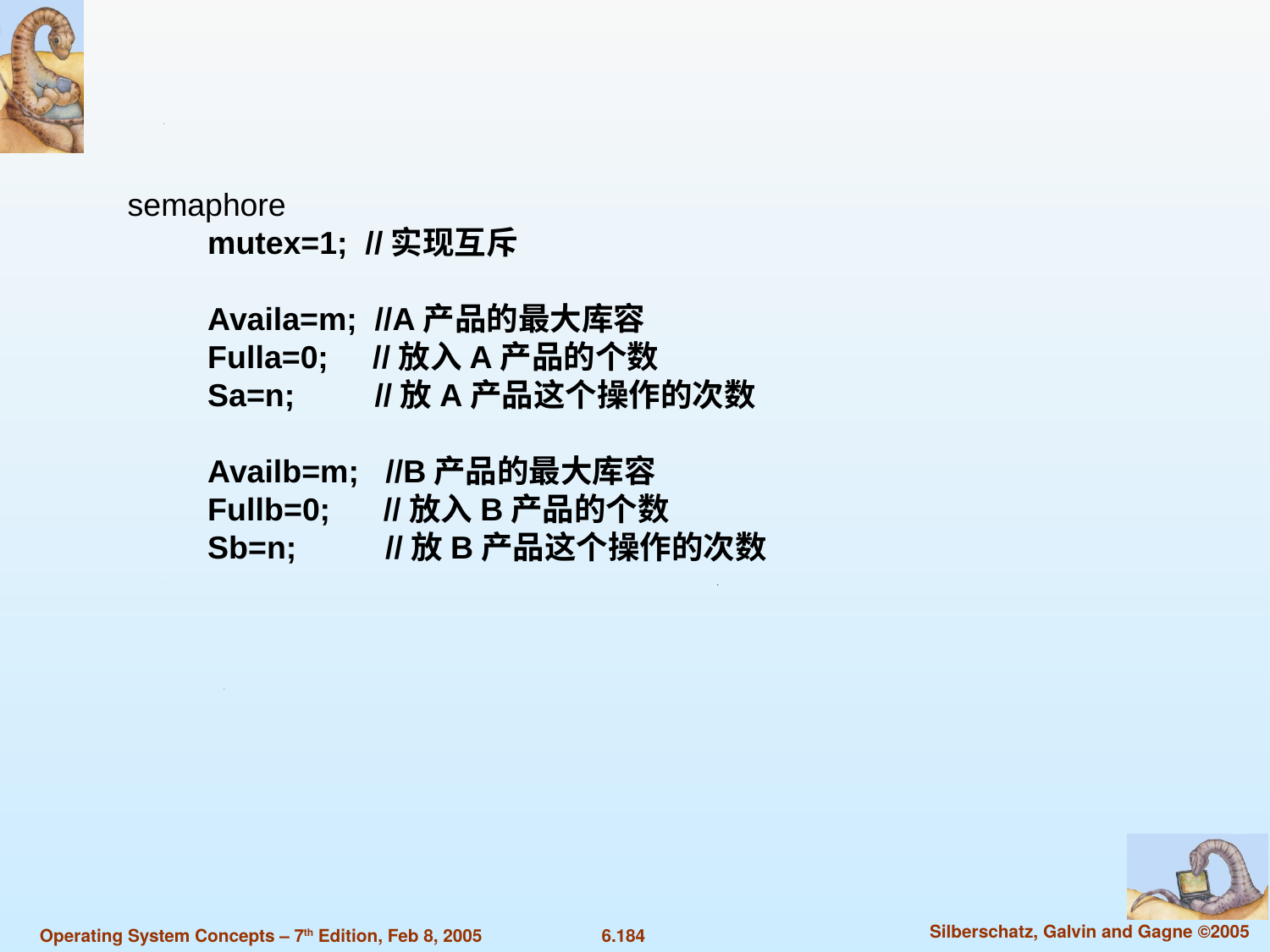

semaphore
         mutex=1;  //实现互斥

         Availa=m;  //A产品的最大库容
         Fulla=0;     //放入A产品的个数
         Sa=n;         //放A产品这个操作的次数

         Availb=m;   //B产品的最大库容
         Fullb=0;      //放入B产品的个数
         Sb=n;          //放B产品这个操作的次数